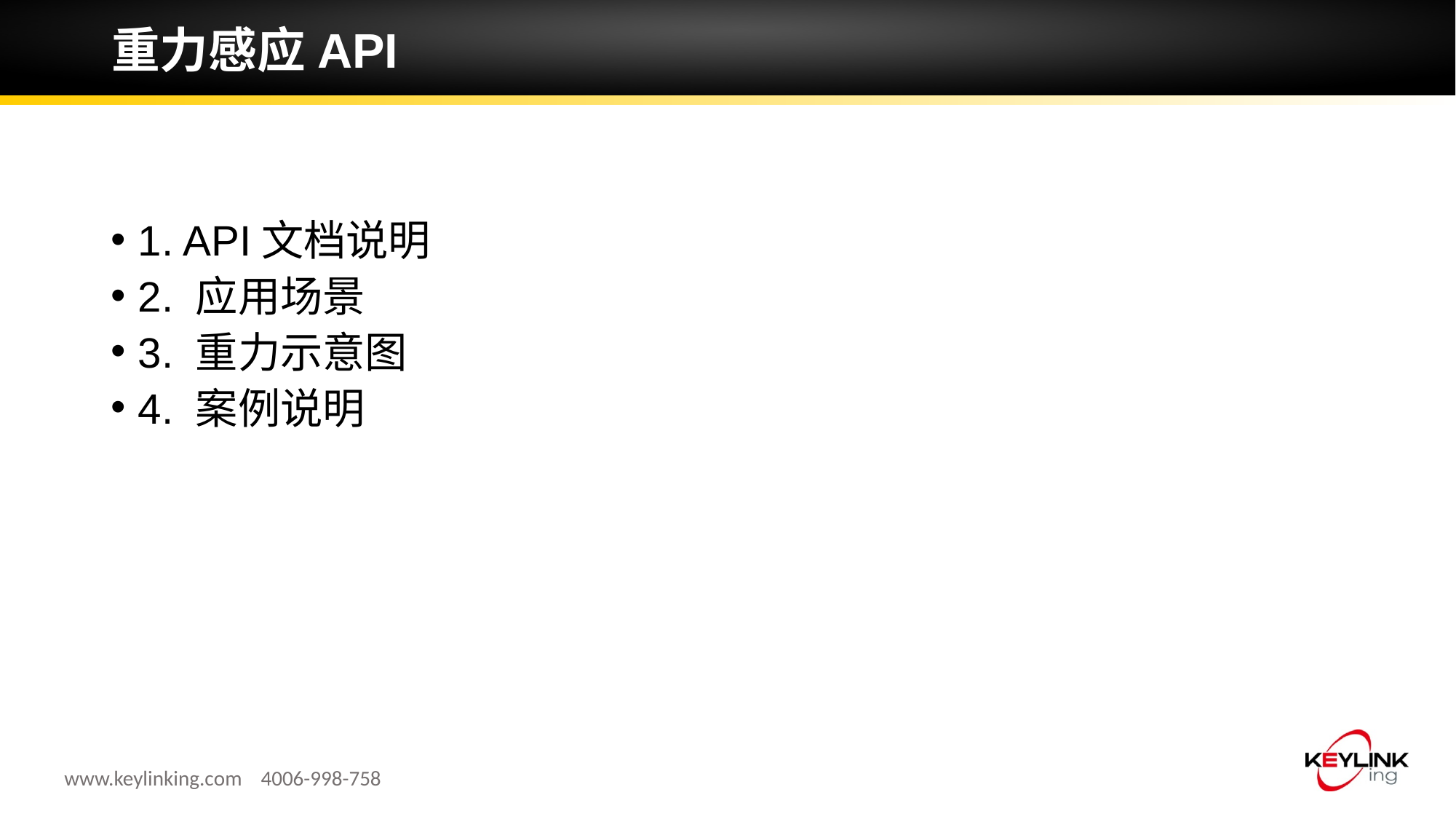

# 重力感应API
1. API文档说明
2. 应用场景
3. 重力示意图
4. 案例说明